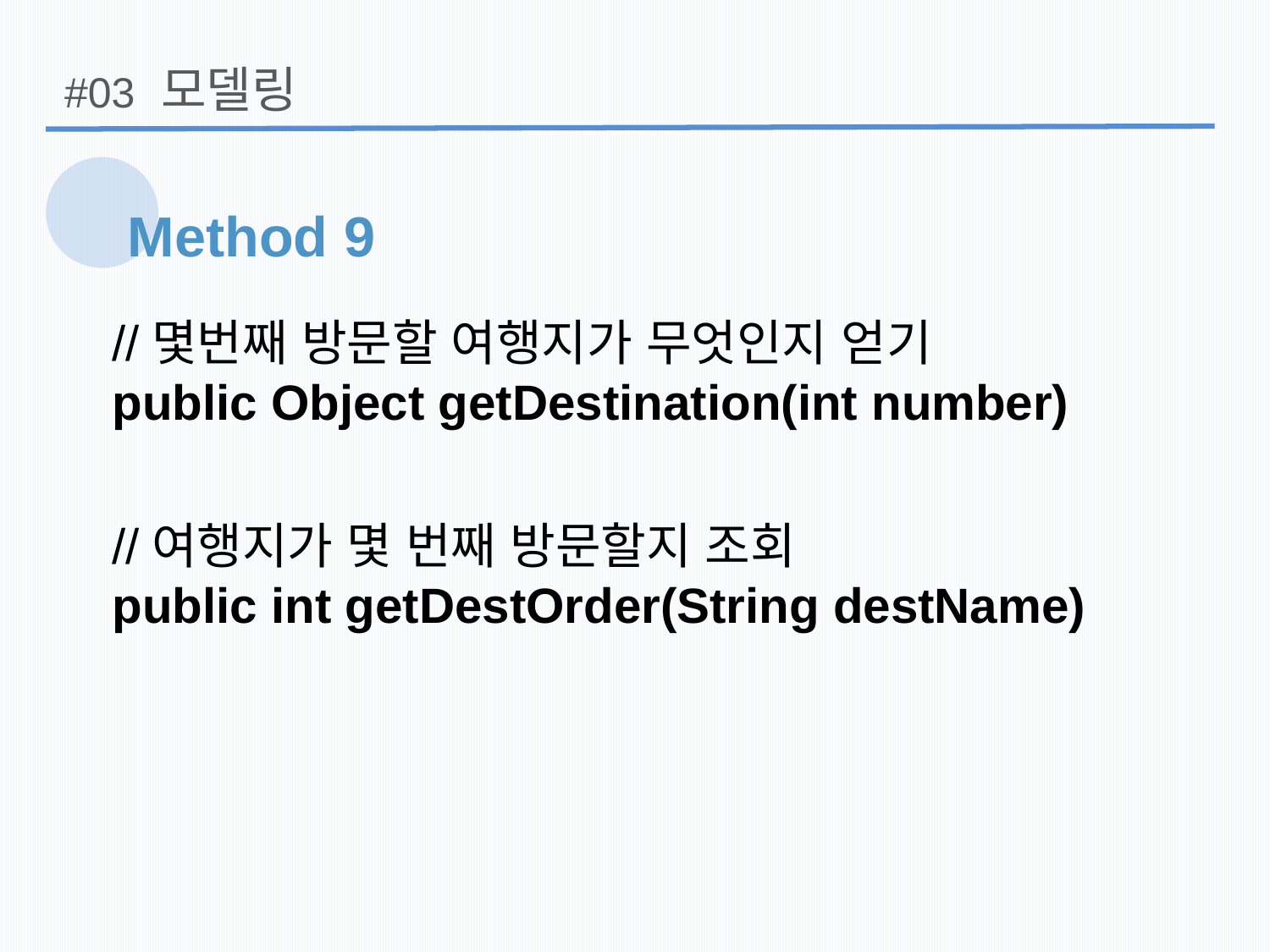

모델링
#03

Method 9
//몇번째 방문할 여행지가 무엇인지 얻기
public Object getDestination(int number)

//여행지가 몇 번째 방문할지 조회
public int getDestOrder(String destName)